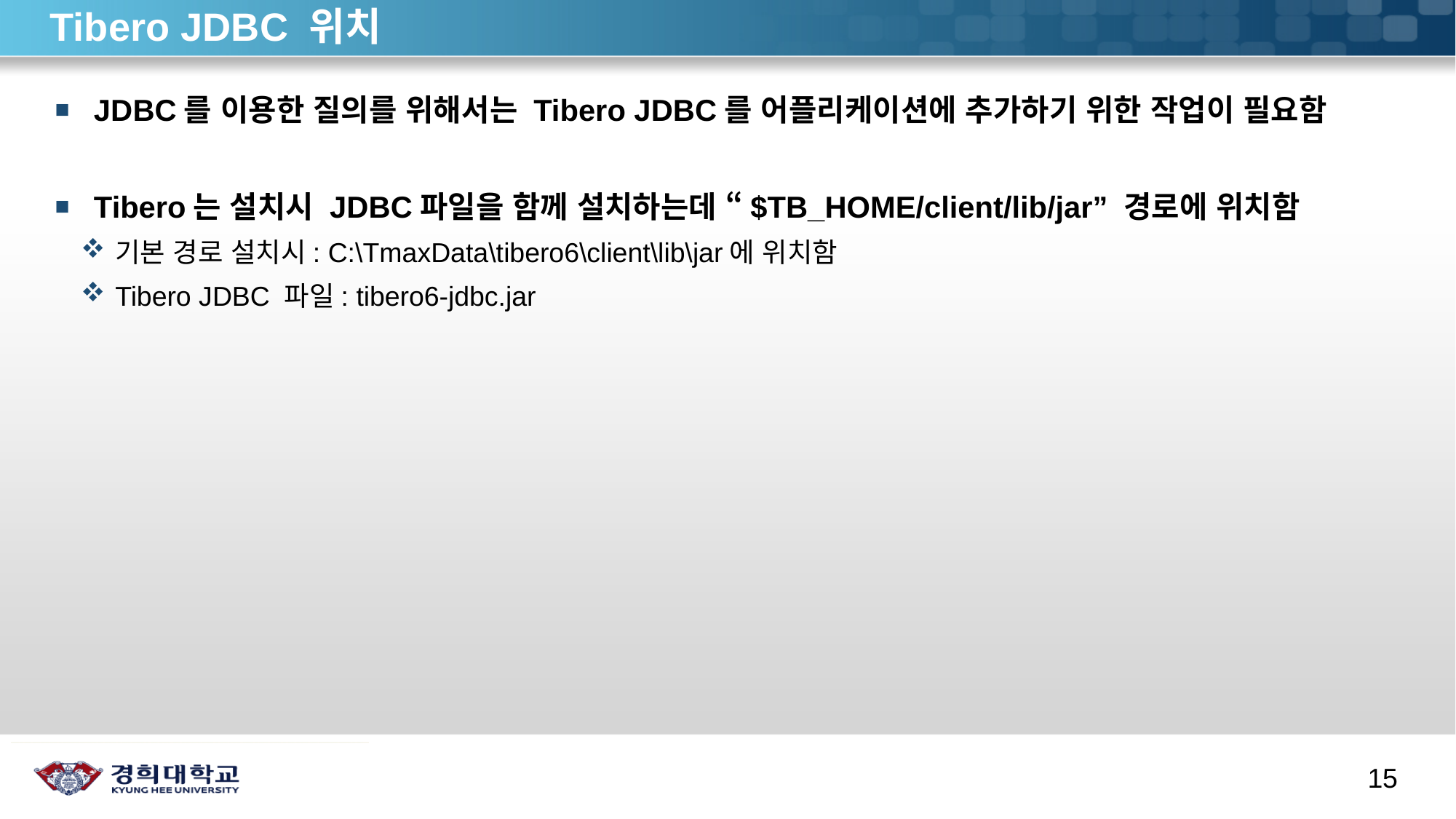

# Tibero JDBC 위치
JDBC를 이용한 질의를 위해서는 Tibero JDBC를 어플리케이션에 추가하기 위한 작업이 필요함

Tibero는 설치시 JDBC파일을 함께 설치하는데 “$TB_HOME/client/lib/jar” 경로에 위치함
기본 경로 설치시: C:\TmaxData\tibero6\client\lib\jar에 위치함
Tibero JDBC 파일: tibero6-jdbc.jar